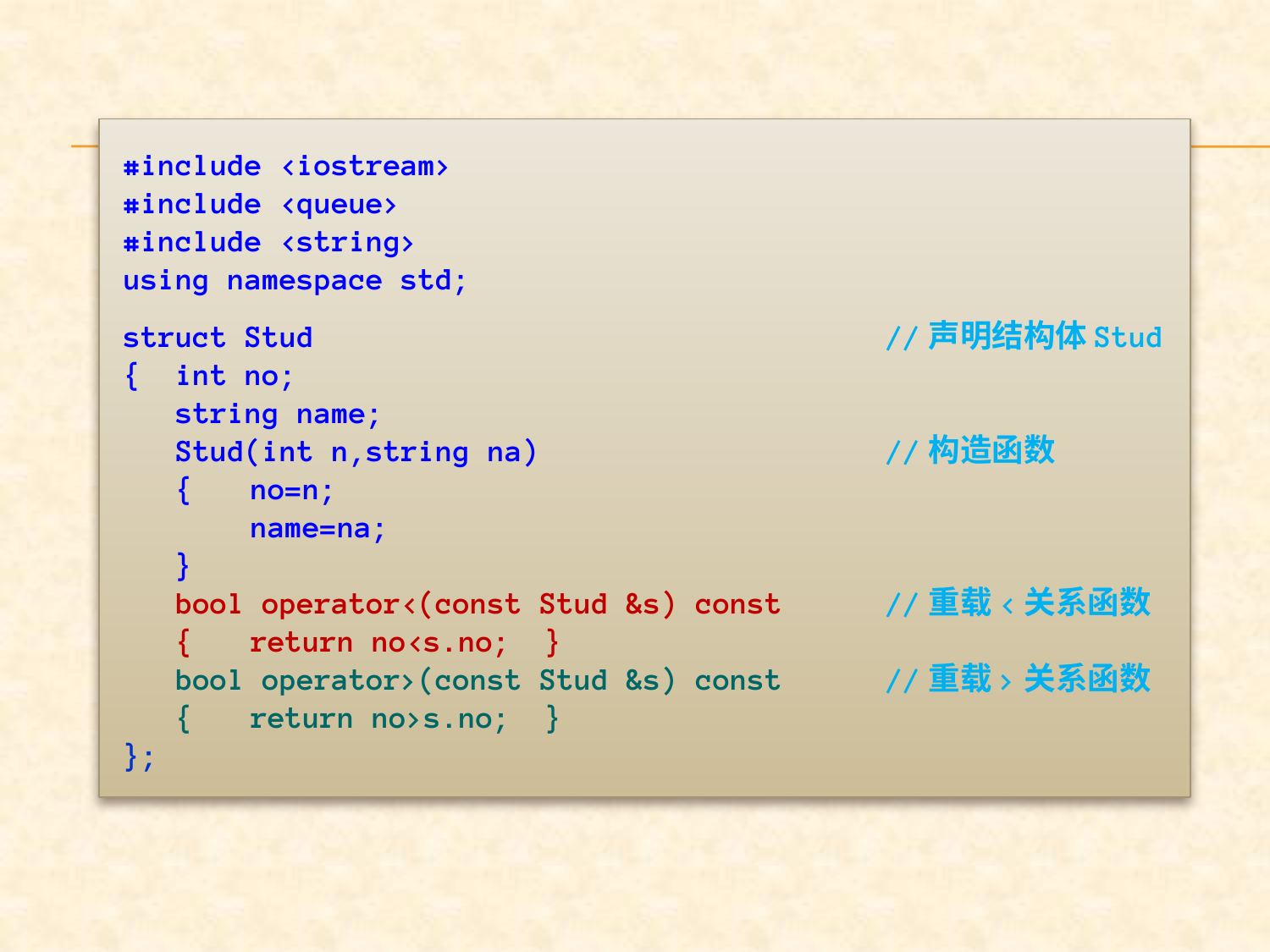

#include <iostream>
#include <queue>
#include <string>
using namespace std;
struct Stud					//声明结构体Stud
{  int no;
   string name;
   Stud(int n,string na)			//构造函数
   {	no=n;
	name=na;
   }
   bool operator<(const Stud &s) const	//重载<关系函数
   {	return no<s.no;  }
   bool operator>(const Stud &s) const	//重载>关系函数
   {	return no>s.no;  }
};